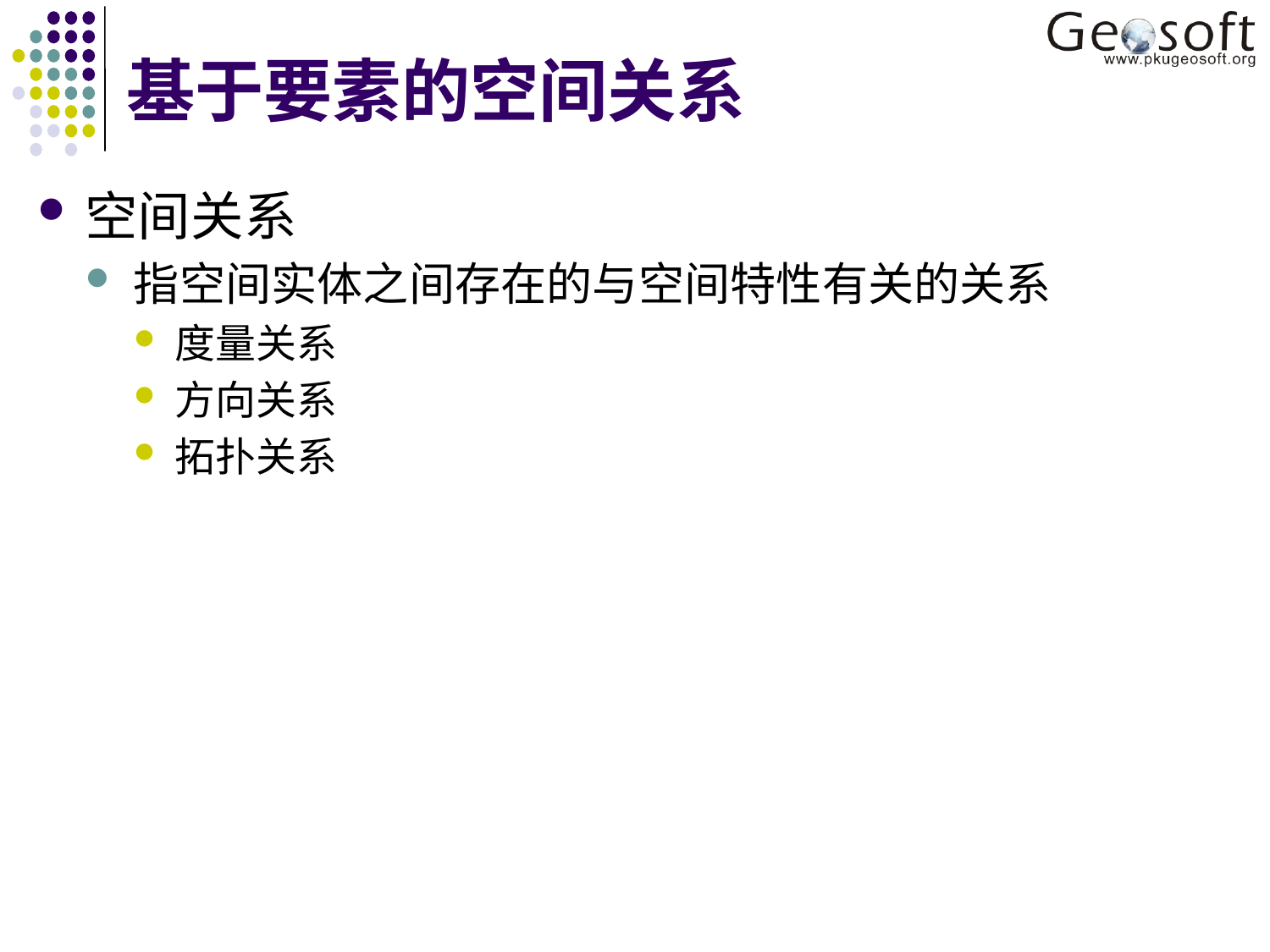

# 基于要素的空间关系
空间关系
指空间实体之间存在的与空间特性有关的关系
度量关系
方向关系
拓扑关系